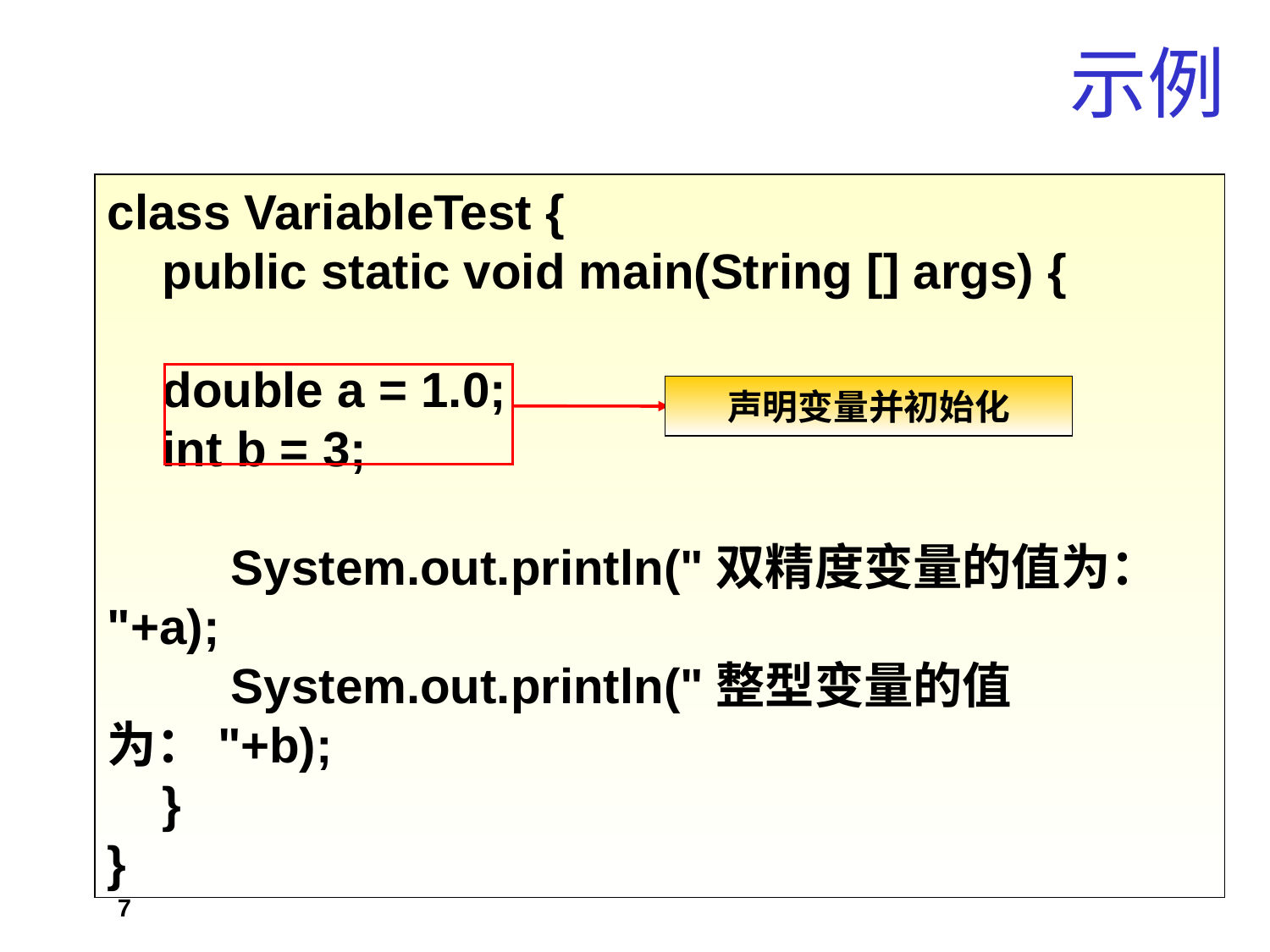

# 示例
class VariableTest {
    public static void main(String [] args) {

    double a = 1.0;
    int b = 3;

         System.out.println("双精度变量的值为： "+a);
         System.out.println("整型变量的值为："+b);
    }
}

声明变量并初始化

7